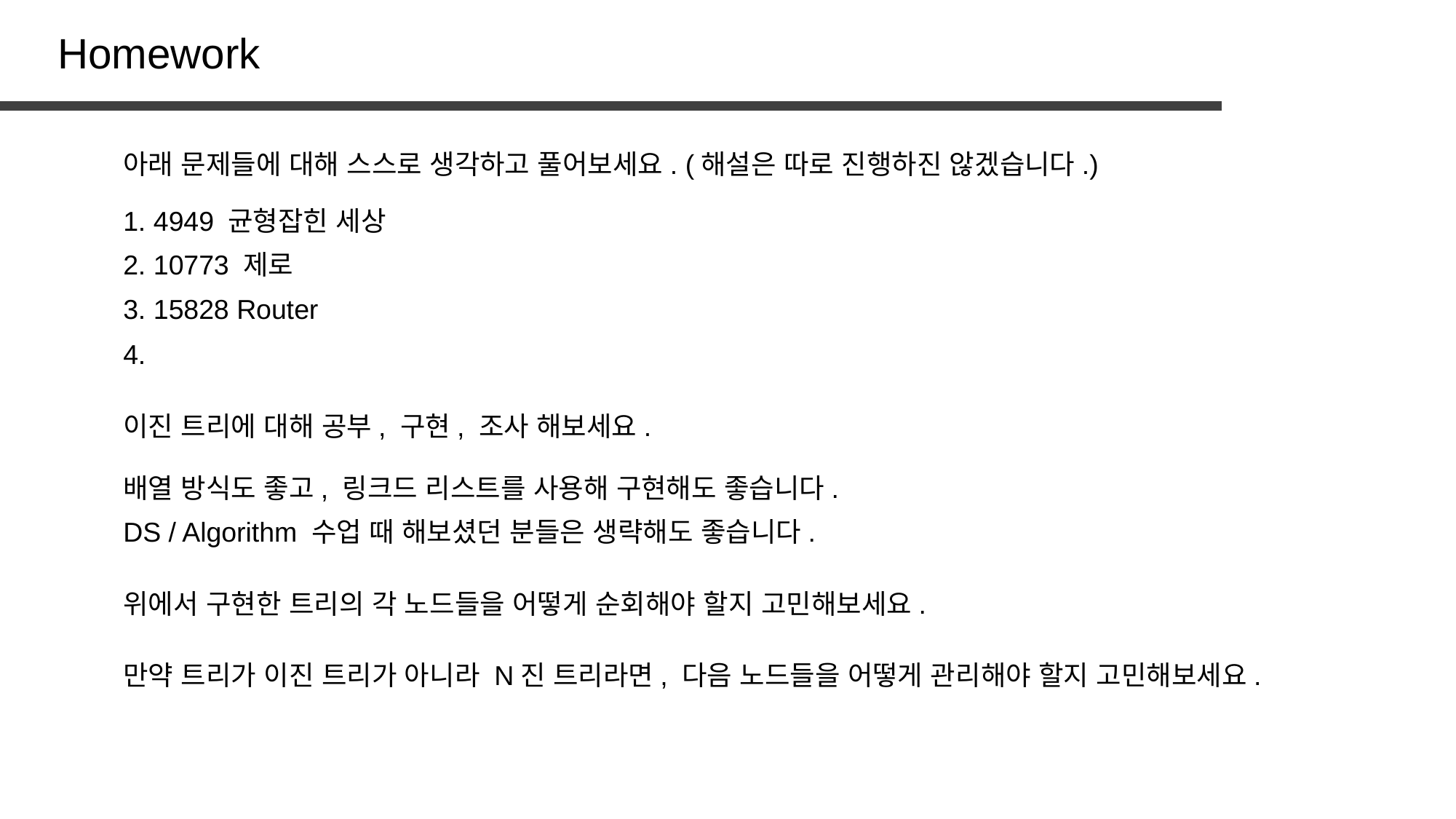

Homework
아래 문제들에 대해 스스로 생각하고 풀어보세요. (해설은 따로 진행하진 않겠습니다.)
1. 4949 균형잡힌 세상
2. 10773 제로
3. 15828 Router
4.
이진 트리에 대해 공부, 구현, 조사 해보세요.
배열 방식도 좋고, 링크드 리스트를 사용해 구현해도 좋습니다.
DS / Algorithm 수업 때 해보셨던 분들은 생략해도 좋습니다.
위에서 구현한 트리의 각 노드들을 어떻게 순회해야 할지 고민해보세요.
만약 트리가 이진 트리가 아니라 N진 트리라면, 다음 노드들을 어떻게 관리해야 할지 고민해보세요.